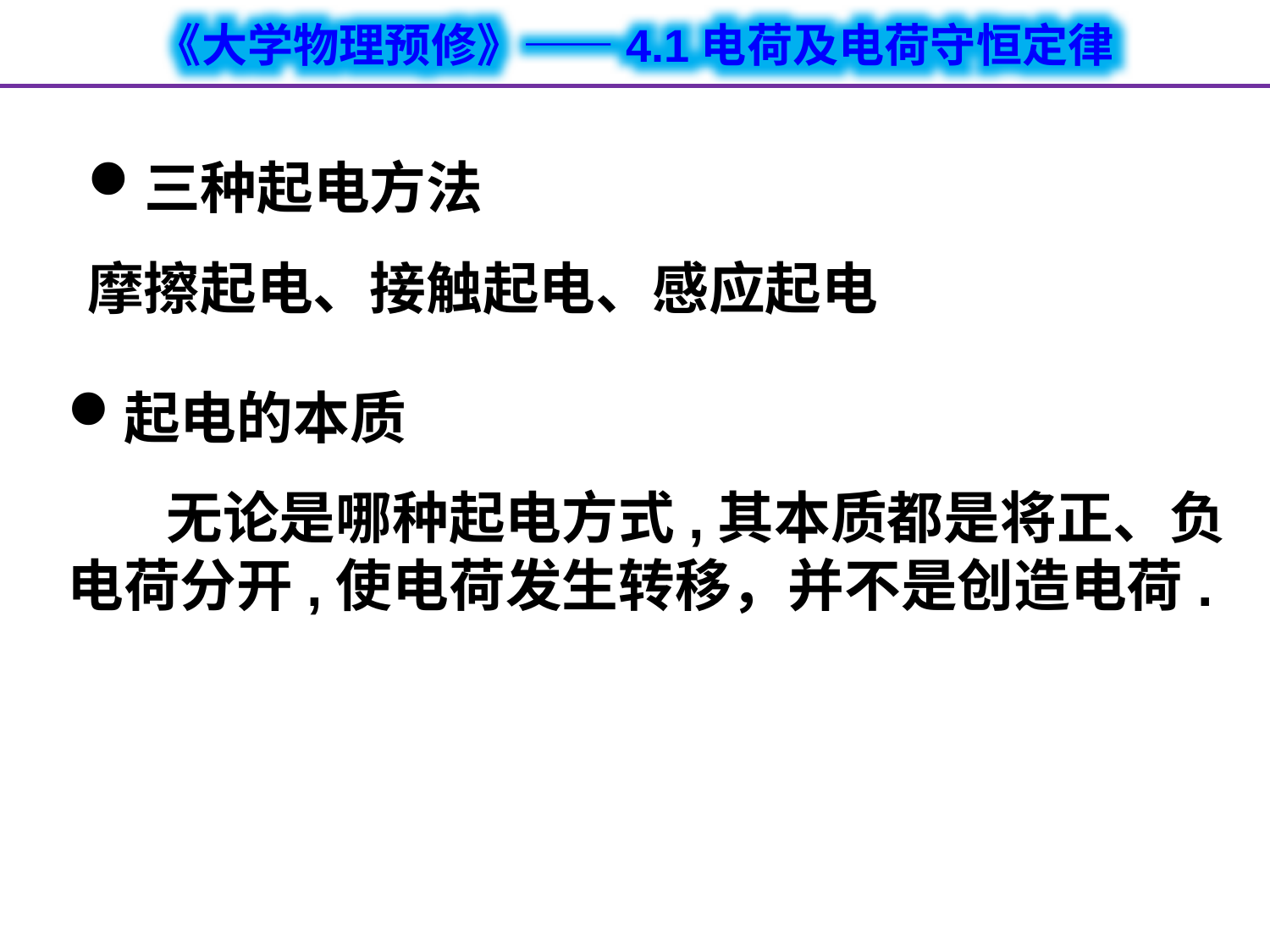

三种起电方法
摩擦起电、接触起电、感应起电
起电的本质
无论是哪种起电方式,其本质都是将正、负电荷分开,使电荷发生转移，并不是创造电荷.